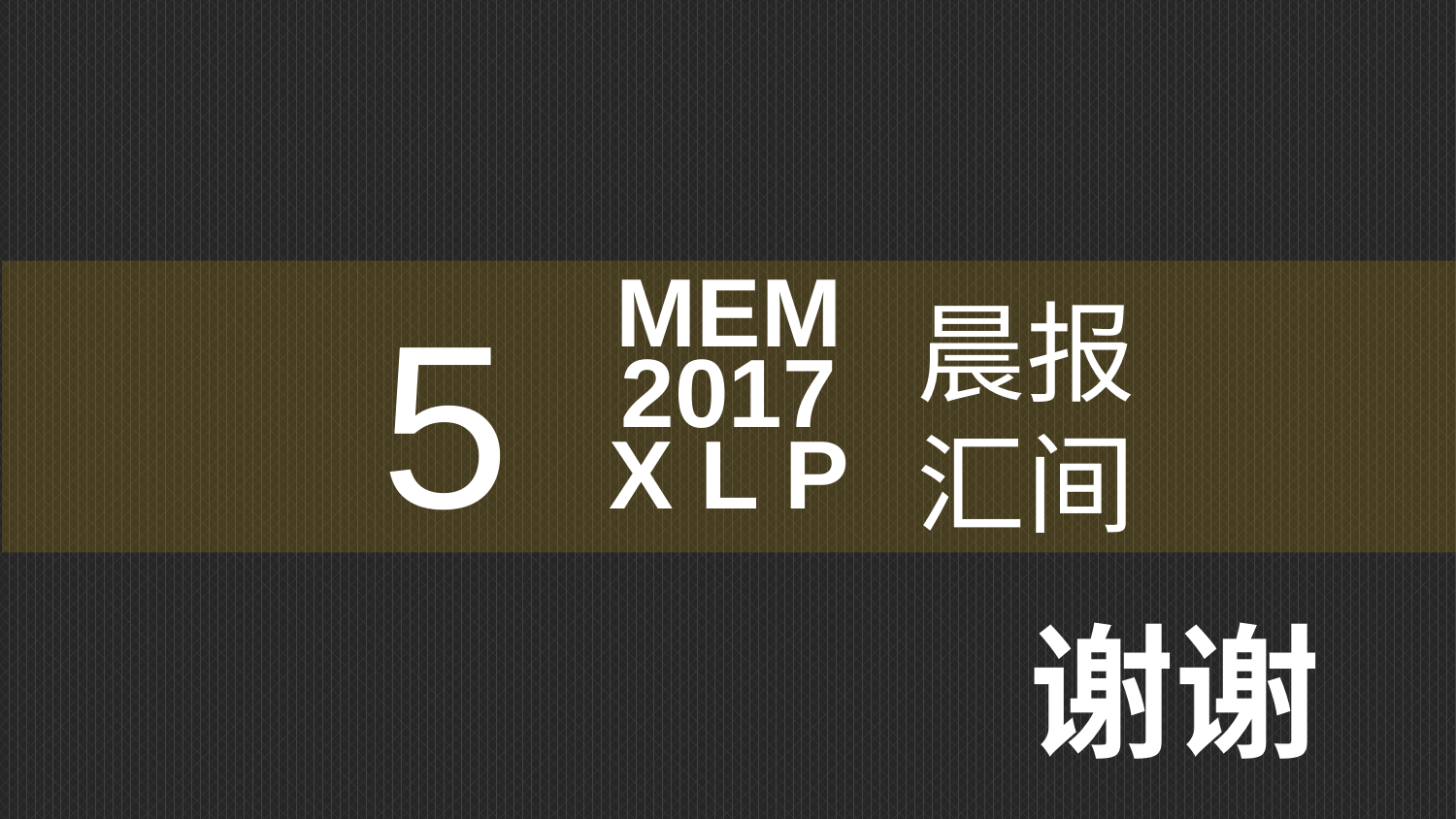

MEM
2017
X L P
5
晨报汇间
谢谢